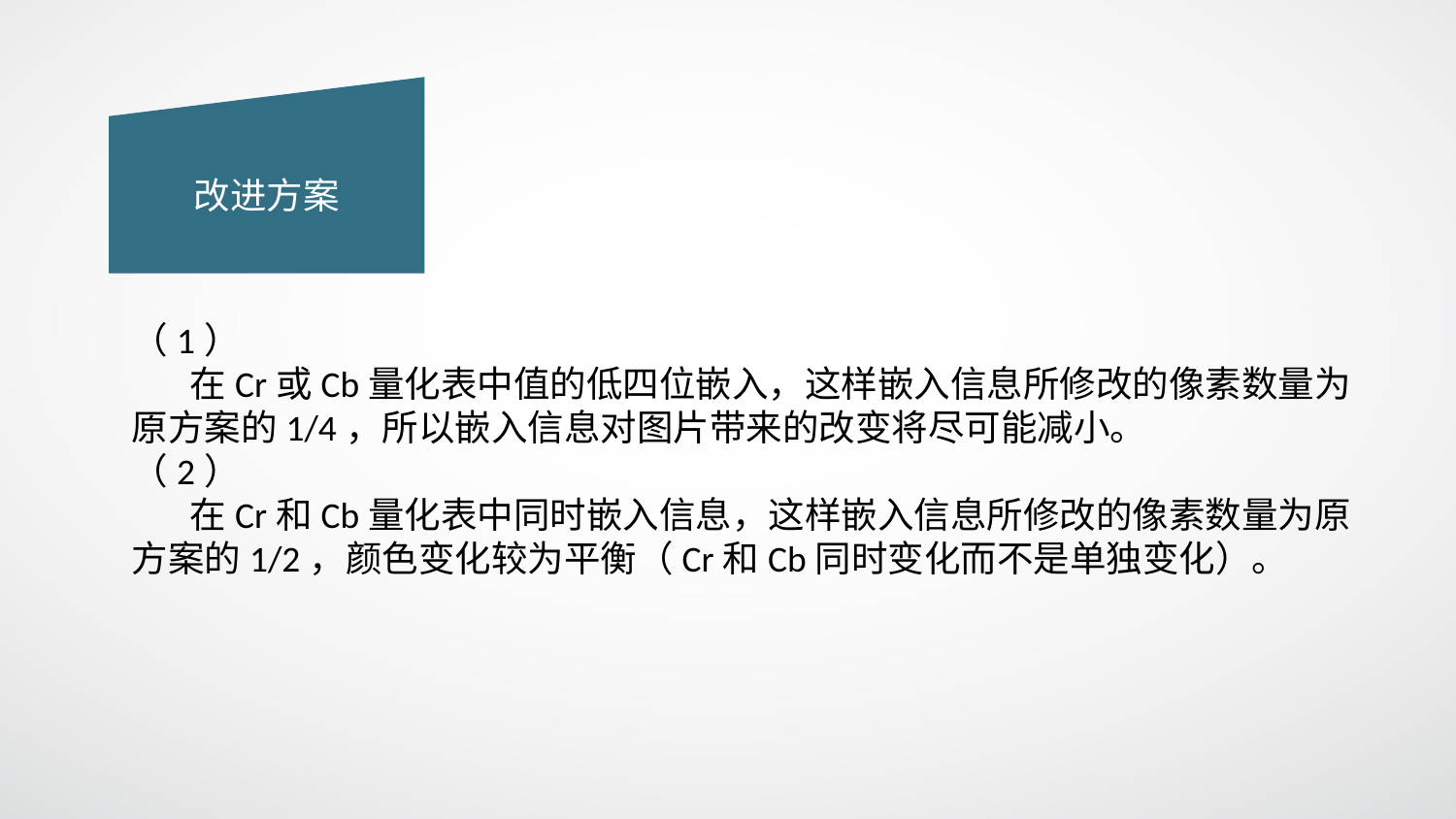

改进方案
（1）
      在Cr或Cb量化表中值的低四位嵌入，这样嵌入信息所修改的像素数量为原方案的1/4，所以嵌入信息对图片带来的改变将尽可能减小。
（2）
      在Cr和Cb量化表中同时嵌入信息，这样嵌入信息所修改的像素数量为原方案的1/2，颜色变化较为平衡（Cr和Cb同时变化而不是单独变化）。

标题文本预设
此部分内容作为文字排版占位显示
（建议使用主题字体）